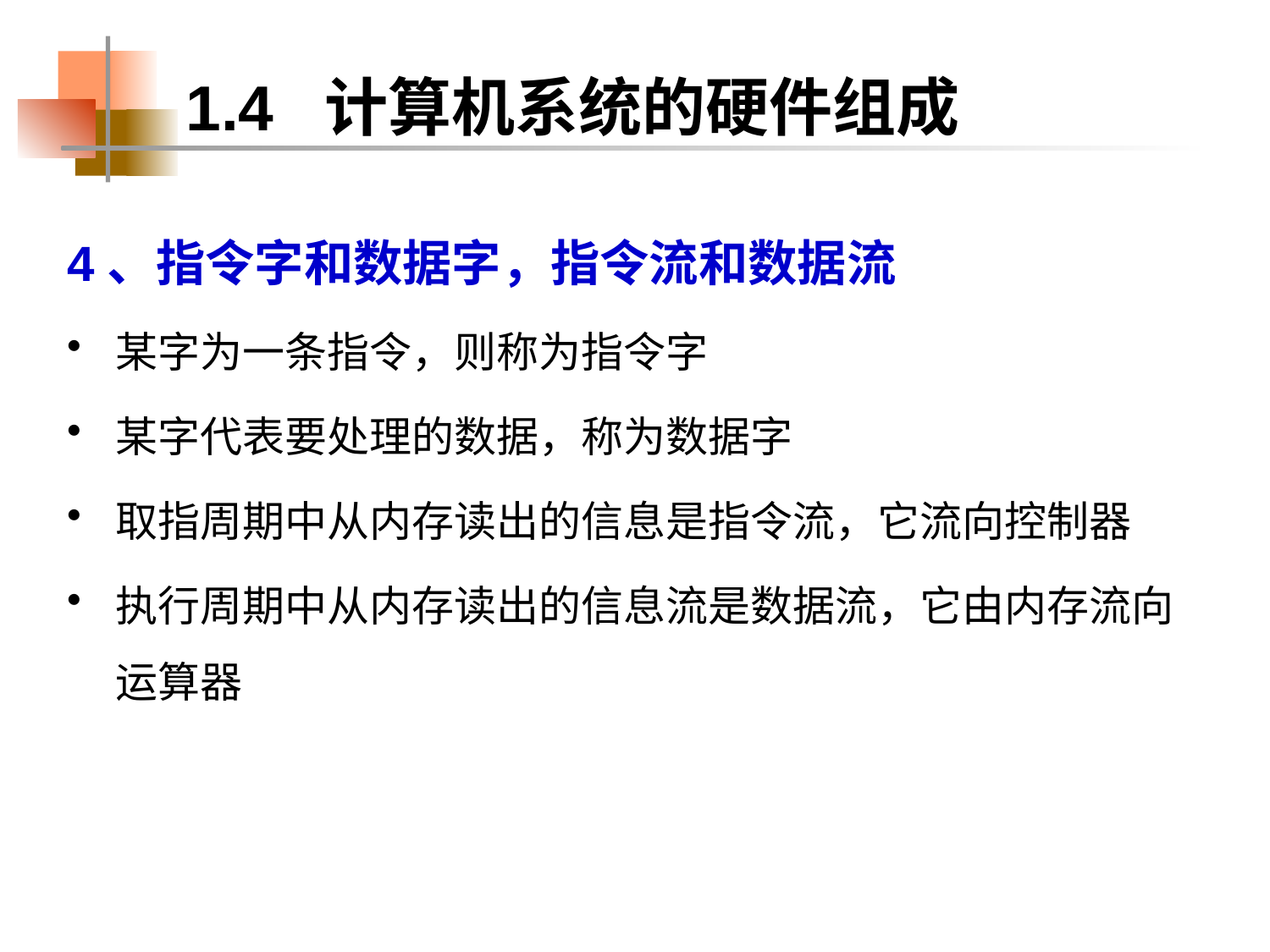

1.4  计算机系统的硬件组成
4、指令字和数据字，指令流和数据流
某字为一条指令，则称为指令字
某字代表要处理的数据，称为数据字
取指周期中从内存读出的信息是指令流，它流向控制器
执行周期中从内存读出的信息流是数据流，它由内存流向运算器